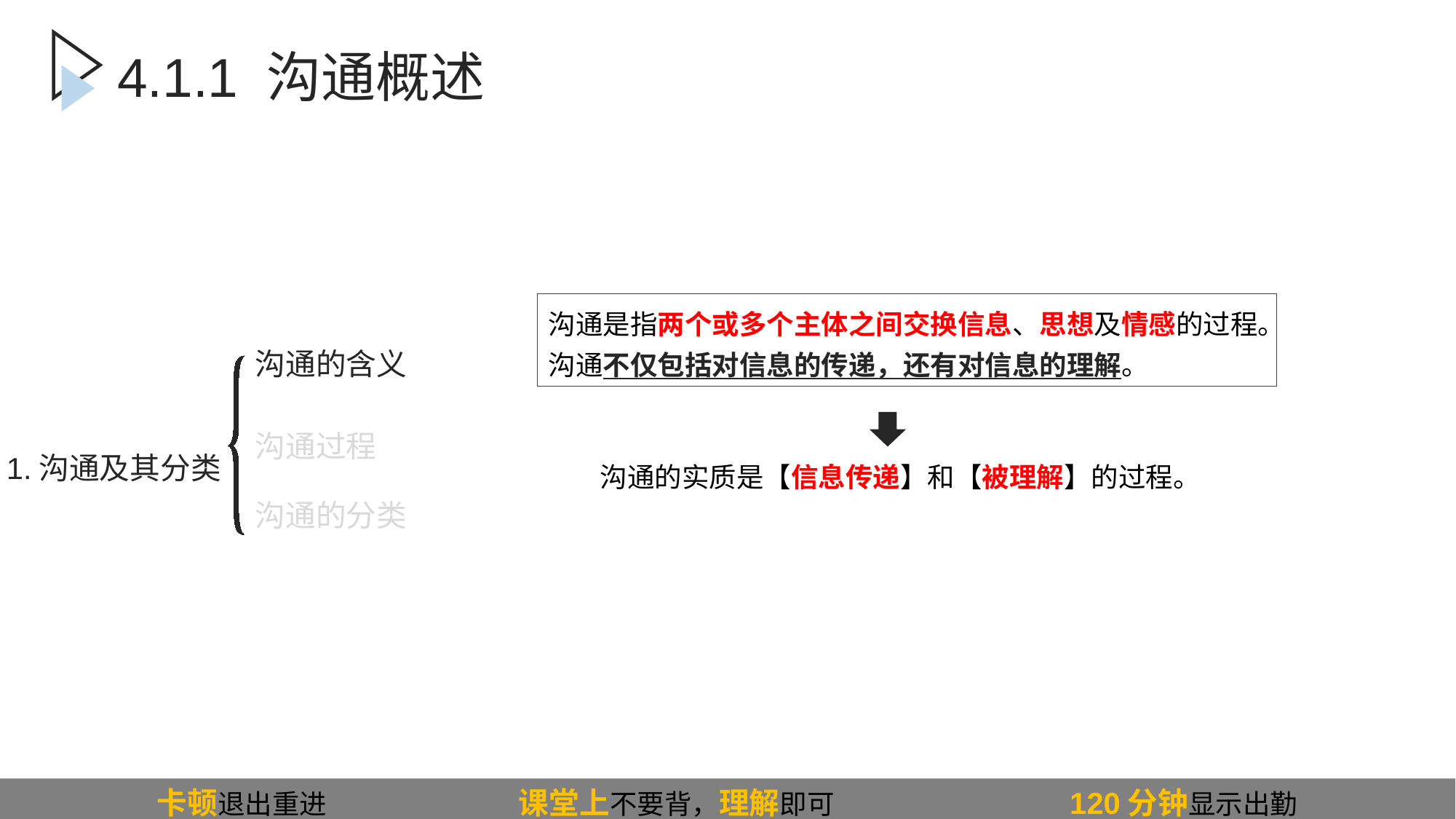

4.1.1 沟通概述
沟通是指两个或多个主体之间交换信息、思想及情感的过程。沟通不仅包括对信息的传递，还有对信息的理解。
沟通的含义

沟通过程
沟通的分类
1.沟通及其分类

沟通的实质是【信息传递】和【被理解】的过程。